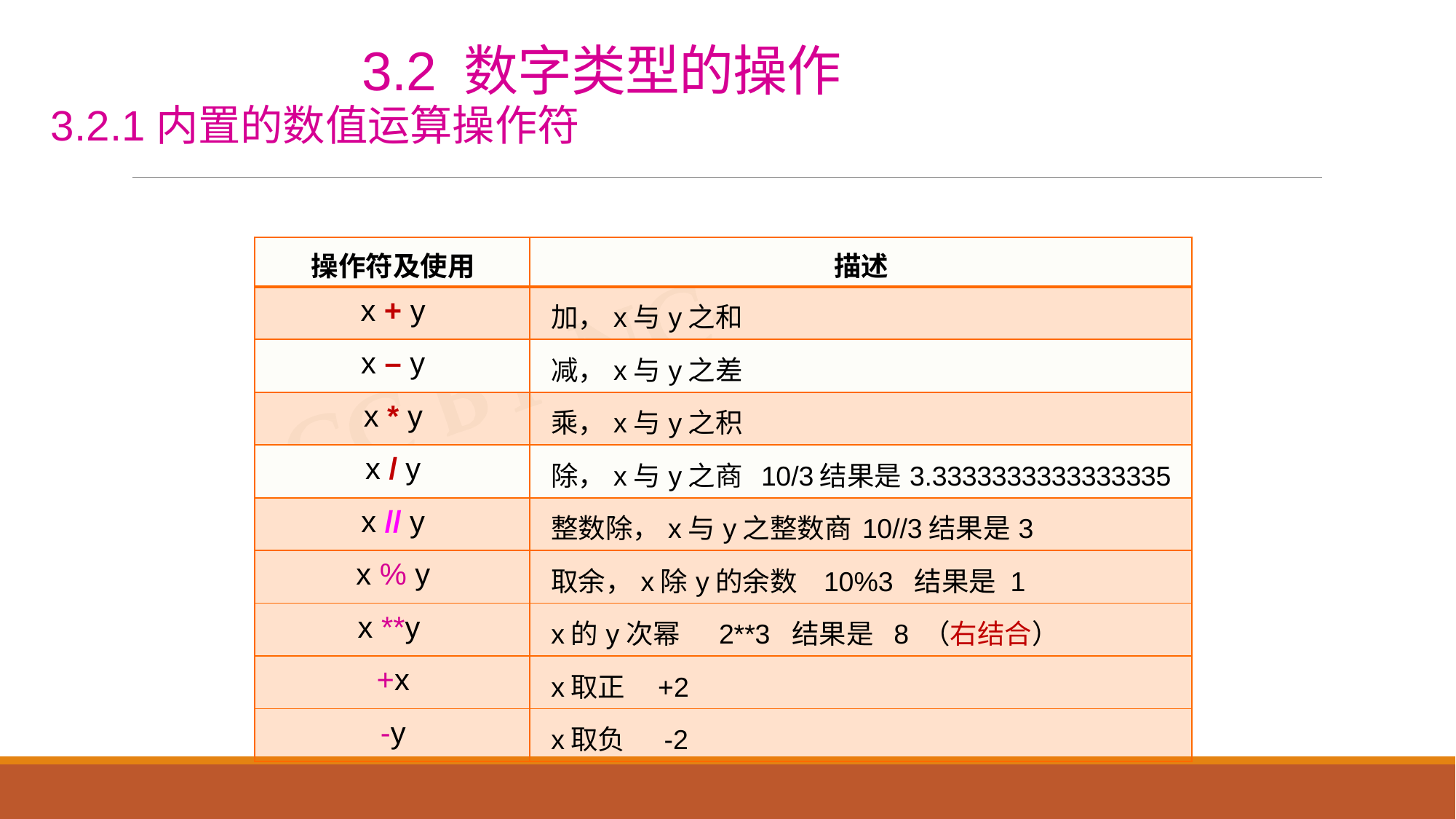

# 3.2 数字类型的操作
3.2.1内置的数值运算操作符
| 操作符及使用 | 描述 |
| --- | --- |
| x + y | 加，x与y之和 |
| x – y | 减，x与y之差 |
| x \* y | 乘，x与y之积 |
| x / y | 除，x与y之商 10/3结果是3.3333333333333335 |
| x // y | 整数除，x与y之整数商 10//3结果是3 |
| x % y | 取余，x除y的余数 10%3 结果是 1 |
| x \*\*y | x的y次幂 2\*\*3 结果是 8 （右结合） |
| +x | x取正 +2 |
| -y | x取负 -2 |